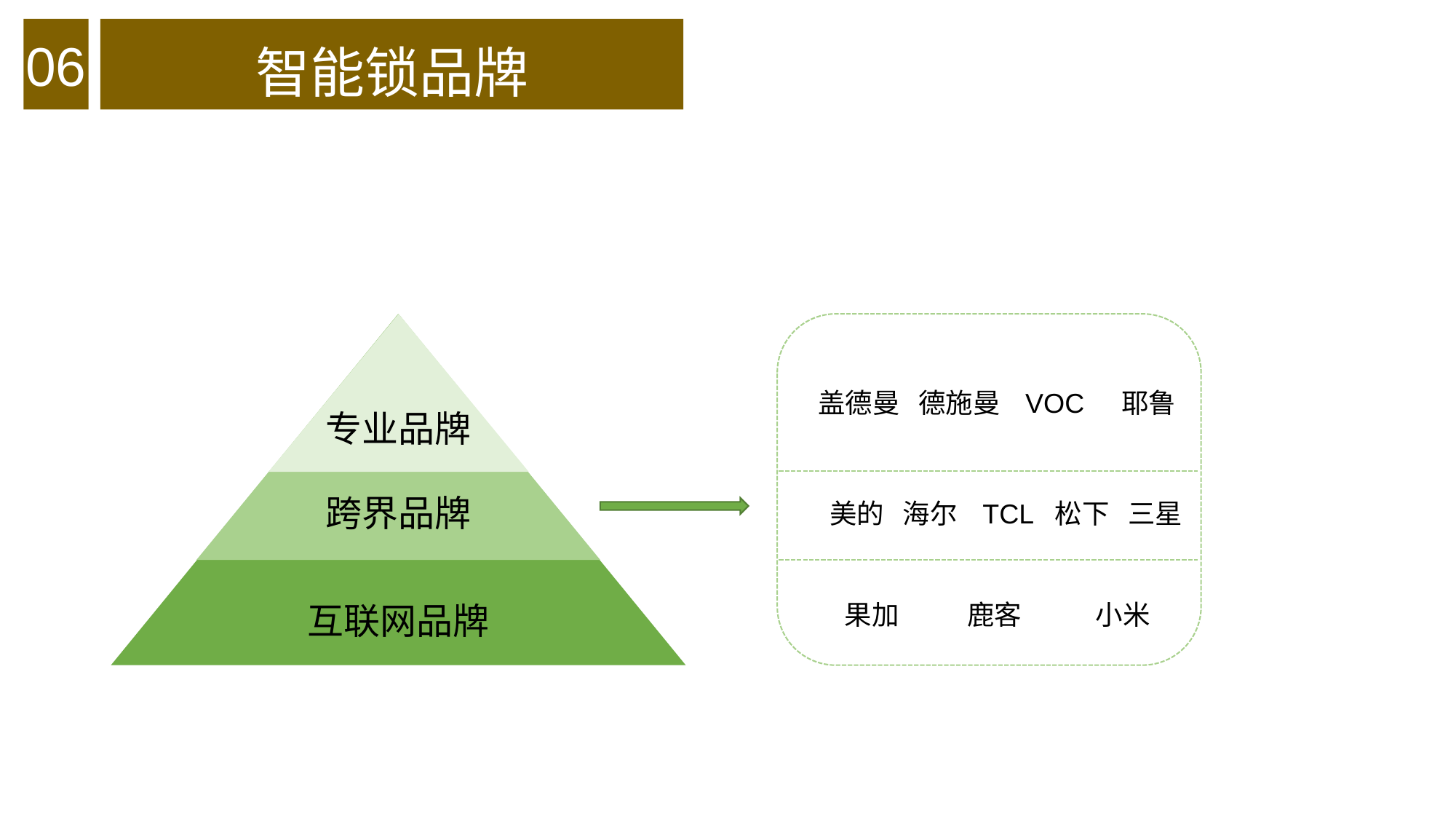

智能锁品牌
06

盖德曼   德施曼   VOC    耶鲁
专业品牌
跨界品牌
美的   海尔   TCL  松下   三星

果加           鹿客            小米
互联网品牌